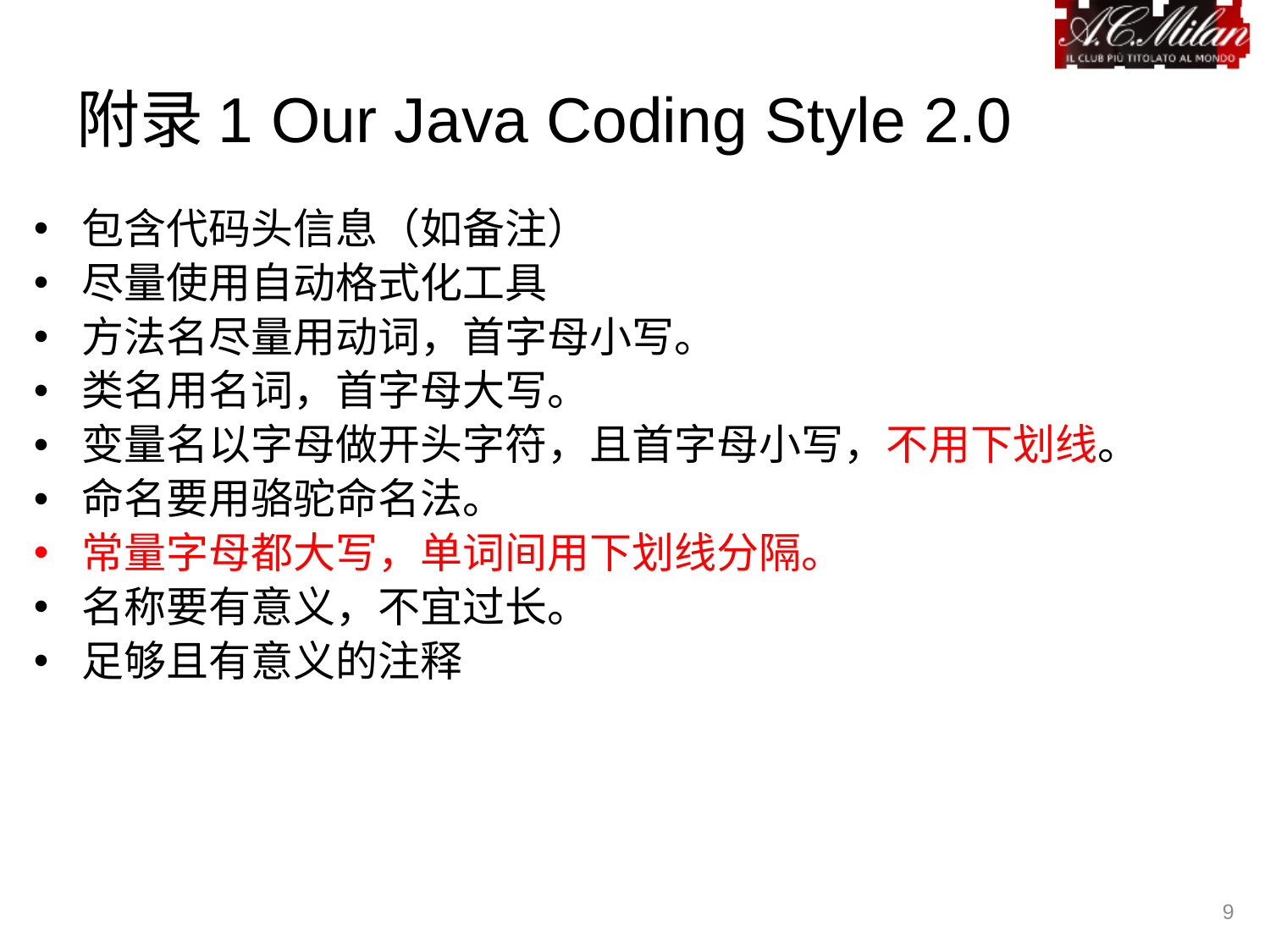

# 附录1 Our Java Coding Style 2.0
包含代码头信息（如备注）
尽量使用自动格式化工具
方法名尽量用动词，首字母小写。
类名用名词，首字母大写。
变量名以字母做开头字符，且首字母小写，不用下划线。
命名要用骆驼命名法。
常量字母都大写，单词间用下划线分隔。
名称要有意义，不宜过长。
足够且有意义的注释
9